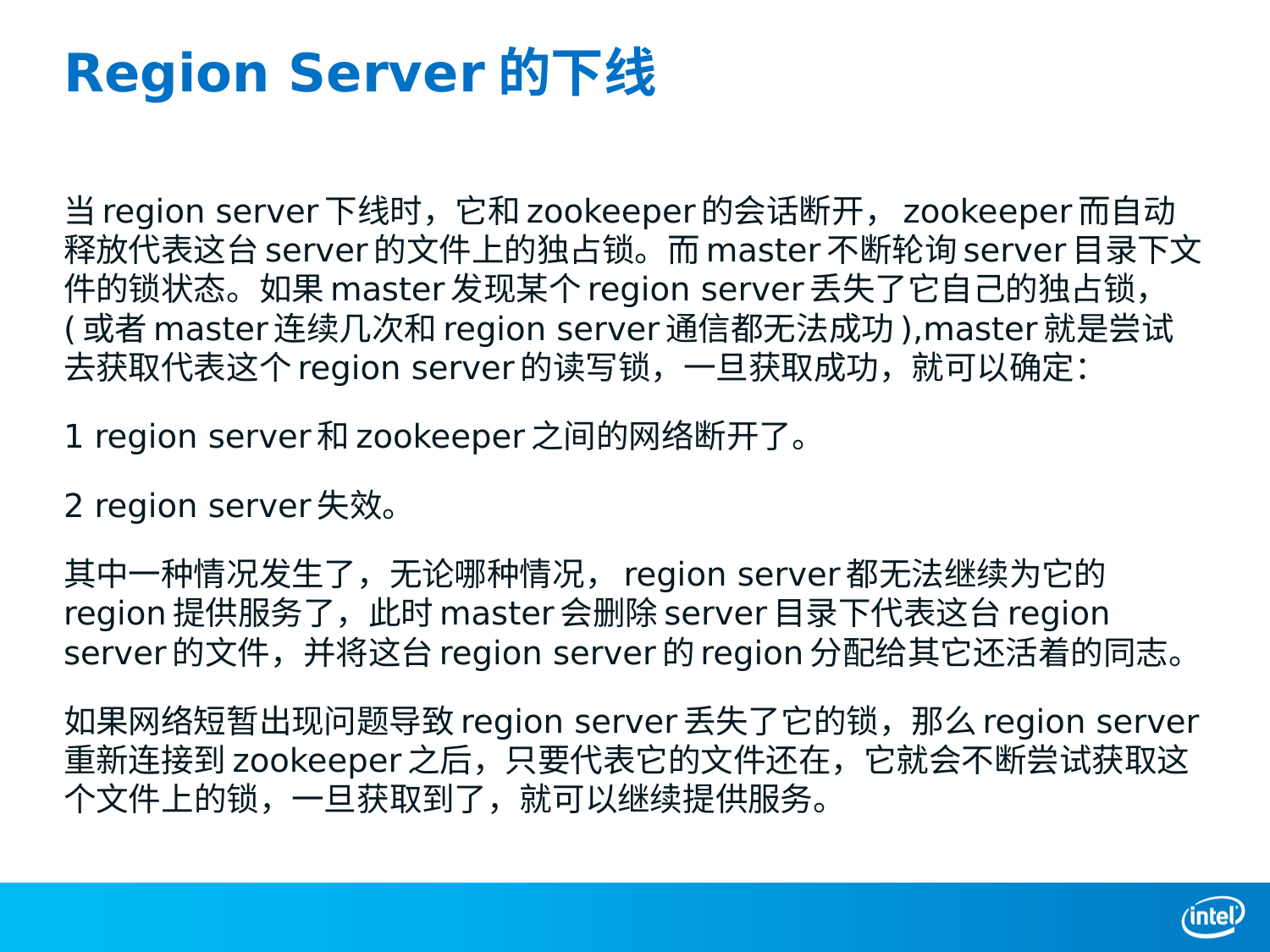

# Region Server的下线
当region server下线时，它和zookeeper的会话断开，zookeeper而自动释放代表这台server的文件上的独占锁。而master不断轮询server目录下文件的锁状态。如果master发现某个region server丢失了它自己的独占锁，(或者master连续几次和region server通信都无法成功),master就是尝试去获取代表这个region server的读写锁，一旦获取成功，就可以确定：
1 region server和zookeeper之间的网络断开了。
2 region server失效。
其中一种情况发生了，无论哪种情况，region server都无法继续为它的region提供服务了，此时master会删除server目录下代表这台region server的文件，并将这台region server的region分配给其它还活着的同志。
如果网络短暂出现问题导致region server丢失了它的锁，那么region server重新连接到zookeeper之后，只要代表它的文件还在，它就会不断尝试获取这个文件上的锁，一旦获取到了，就可以继续提供服务。